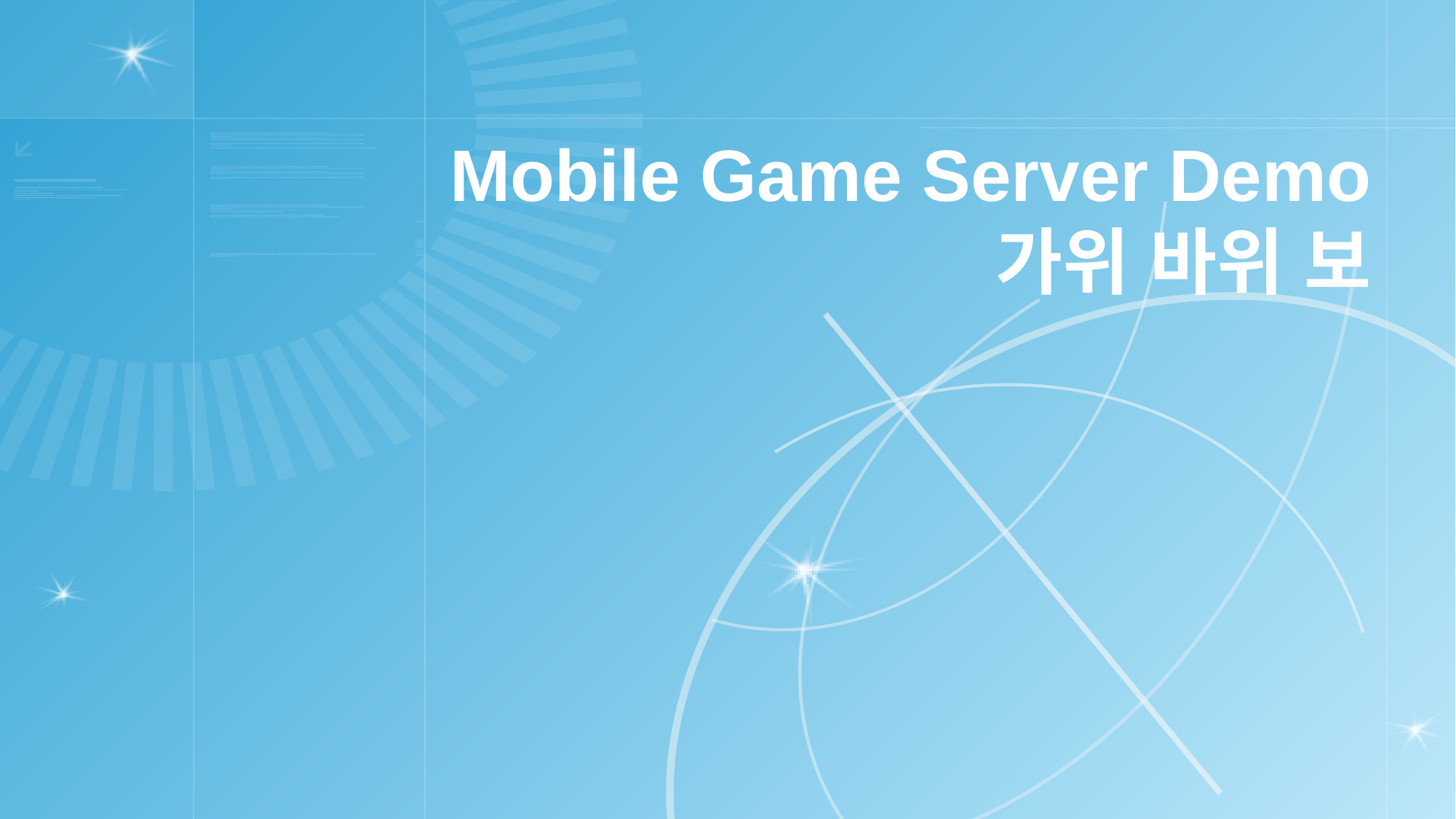

# Mobile Game Server Demo 가위 바위 보